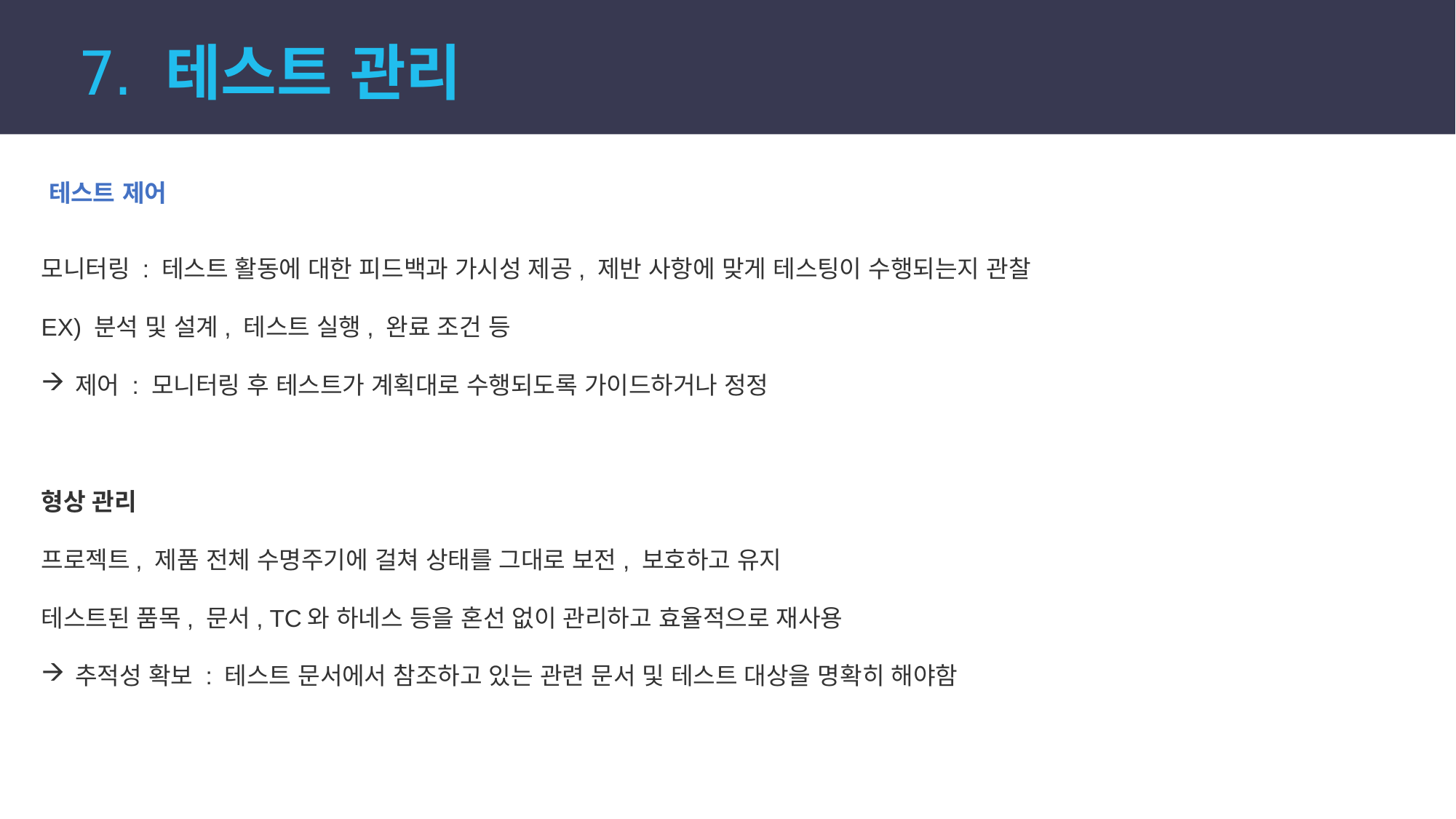

7. 테스트 관리
테스트 제어
모니터링 : 테스트 활동에 대한 피드백과 가시성 제공, 제반 사항에 맞게 테스팅이 수행되는지 관찰

EX) 분석 및 설계, 테스트 실행, 완료 조건 등

제어 : 모니터링 후 테스트가 계획대로 수행되도록 가이드하거나 정정

형상 관리

프로젝트, 제품 전체 수명주기에 걸쳐 상태를 그대로 보전, 보호하고 유지

테스트된 품목, 문서, TC와 하네스 등을 혼선 없이 관리하고 효율적으로 재사용

추적성 확보 : 테스트 문서에서 참조하고 있는 관련 문서 및 테스트 대상을 명확히 해야함